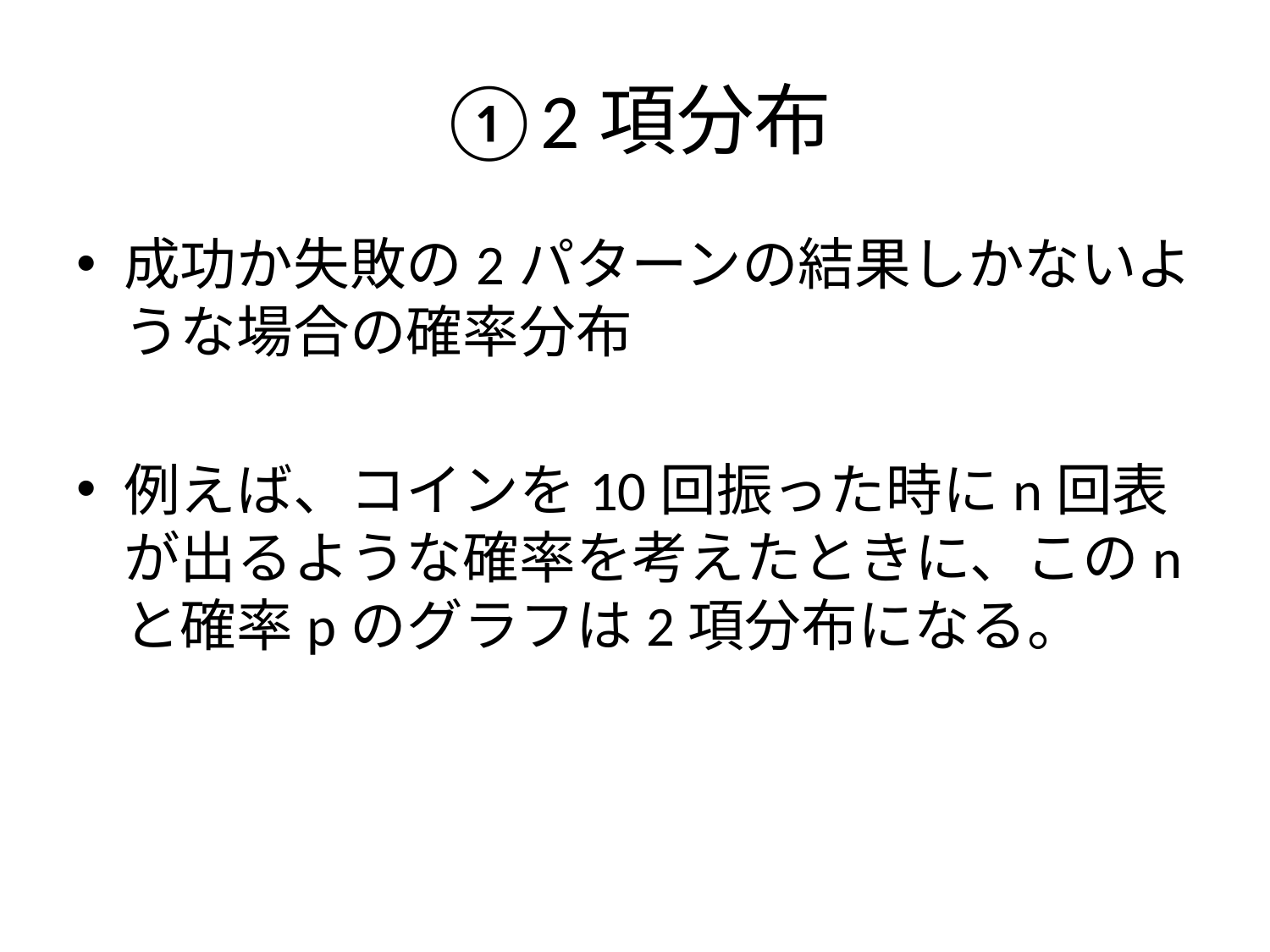

# ①2項分布
成功か失敗の2パターンの結果しかないような場合の確率分布

例えば、コインを10回振った時にn回表が出るような確率を考えたときに、このnと確率pのグラフは2項分布になる。